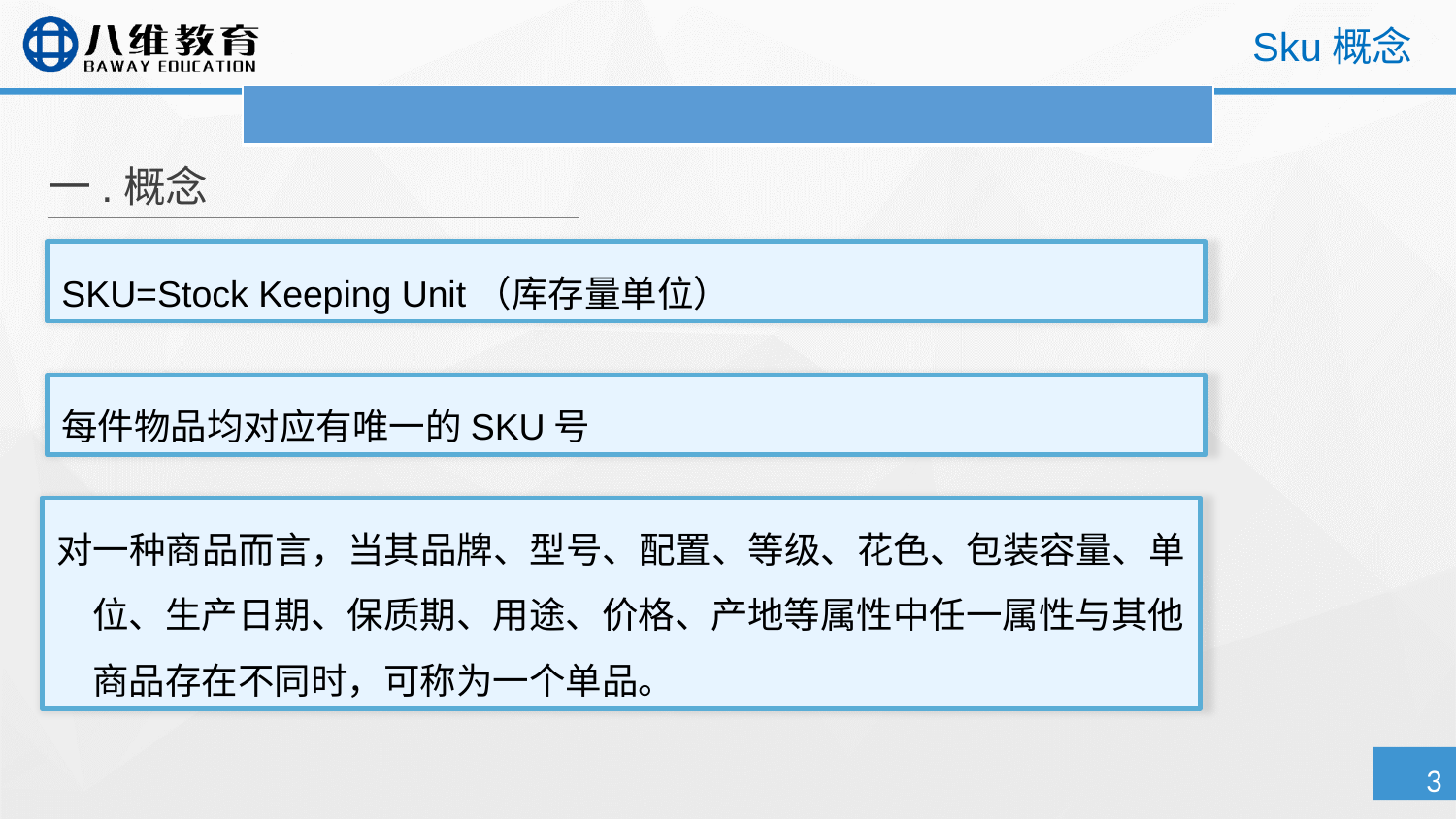

# Sku概念
|  |
| --- |
一.概念

SKU=Stock Keeping Unit（库存量单位）
每件物品均对应有唯一的SKU号
对一种商品而言，当其品牌、型号、配置、等级、花色、包装容量、单位、生产日期、保质期、用途、价格、产地等属性中任一属性与其他商品存在不同时，可称为一个单品。